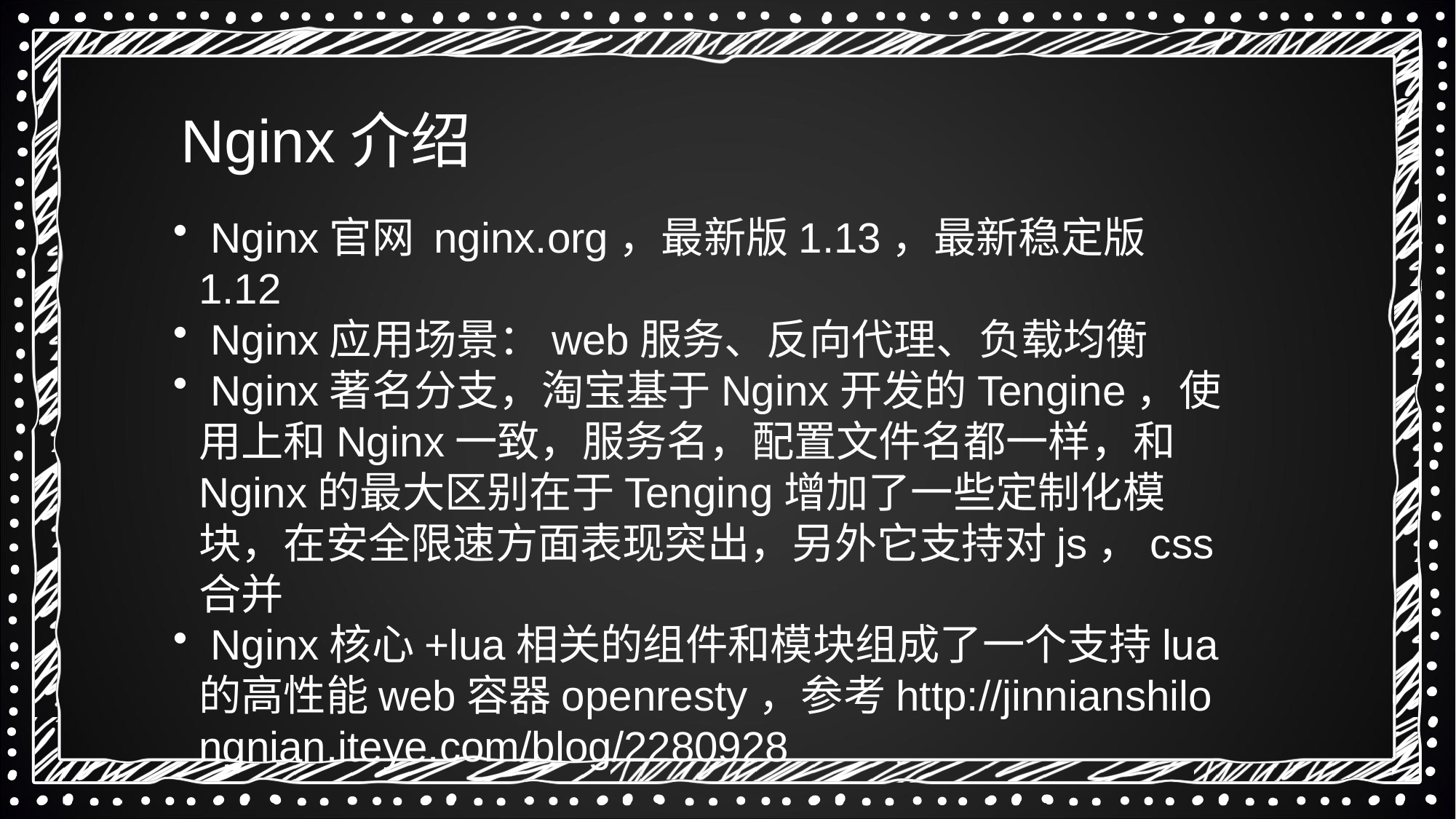

Nginx介绍
 Nginx官网 nginx.org，最新版1.13，最新稳定版1.12
 Nginx应用场景：web服务、反向代理、负载均衡
 Nginx著名分支，淘宝基于Nginx开发的Tengine，使用上和Nginx一致，服务名，配置文件名都一样，和Nginx的最大区别在于Tenging增加了一些定制化模块，在安全限速方面表现突出，另外它支持对js，css合并
 Nginx核心+lua相关的组件和模块组成了一个支持lua的高性能web容器openresty，参考http://jinnianshilongnian.iteye.com/blog/2280928